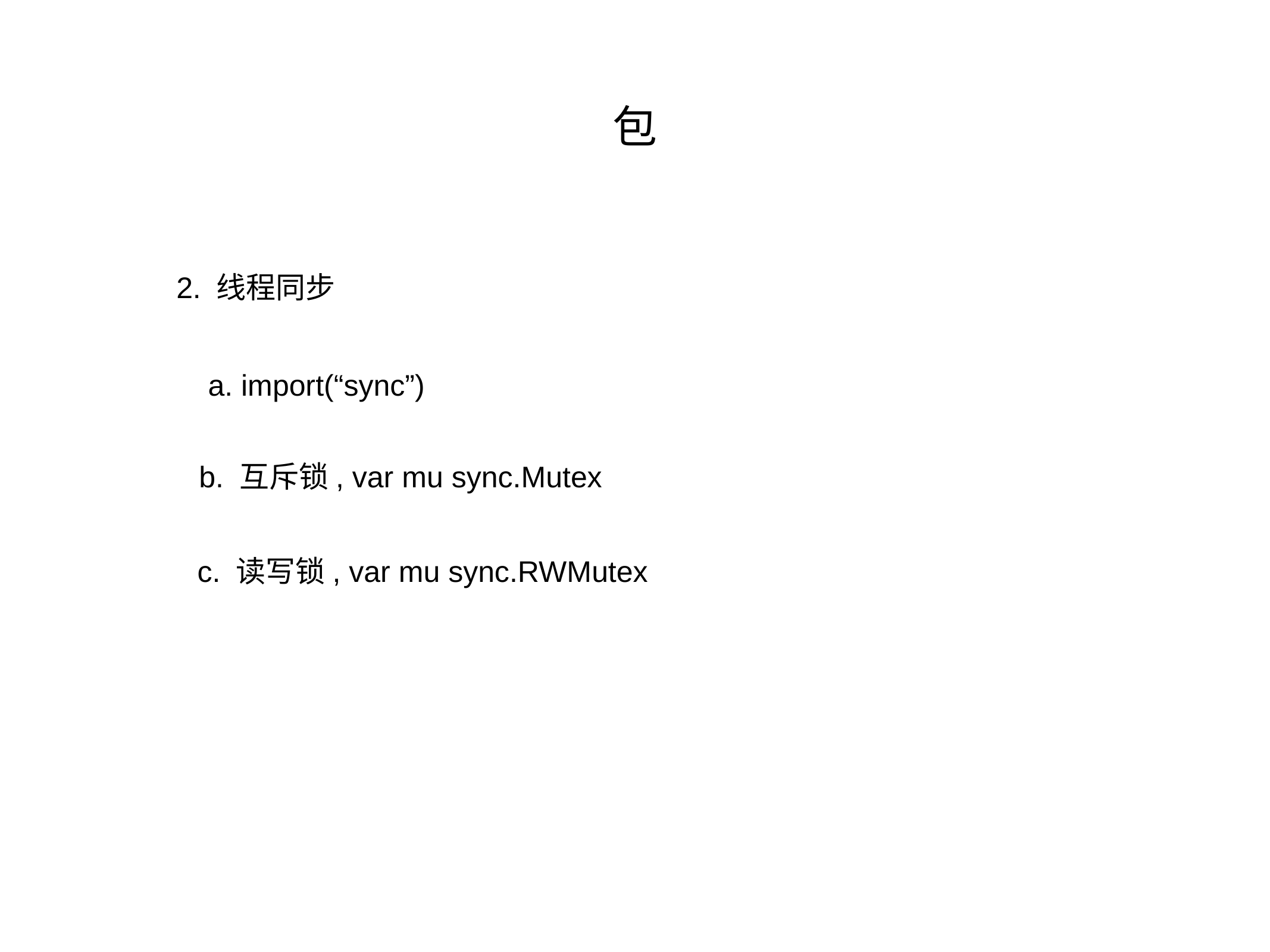

包
2. 线程同步
a. import(“sync”)
b. 互斥锁, var mu sync.Mutex
c. 读写锁, var mu sync.RWMutex